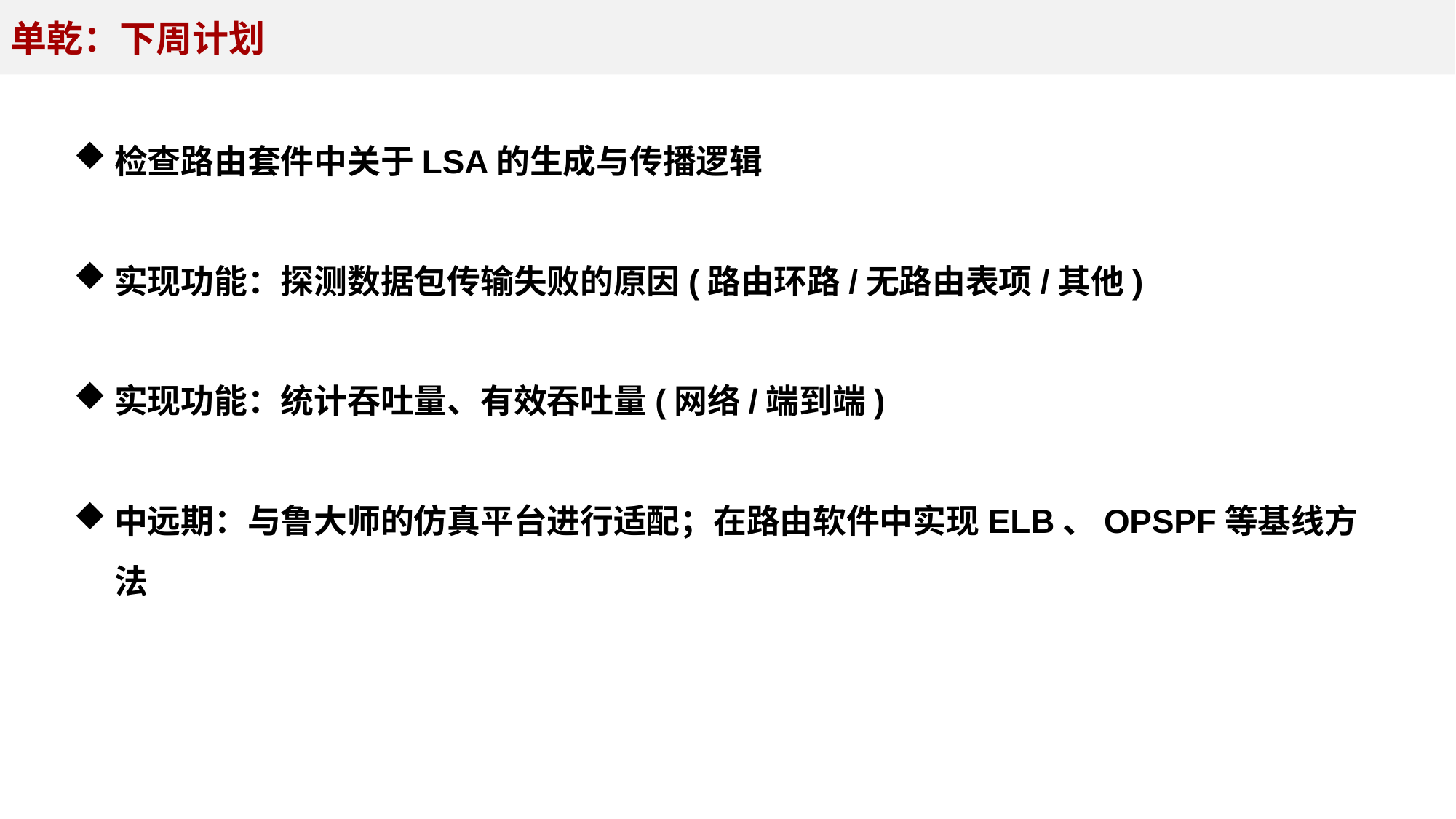

单乾：下周计划

检查路由套件中关于LSA的生成与传播逻辑

实现功能：探测数据包传输失败的原因(路由环路/无路由表项/其他)

实现功能：统计吞吐量、有效吞吐量(网络/端到端)

中远期：与鲁大师的仿真平台进行适配；在路由软件中实现ELB、OPSPF等基线方法